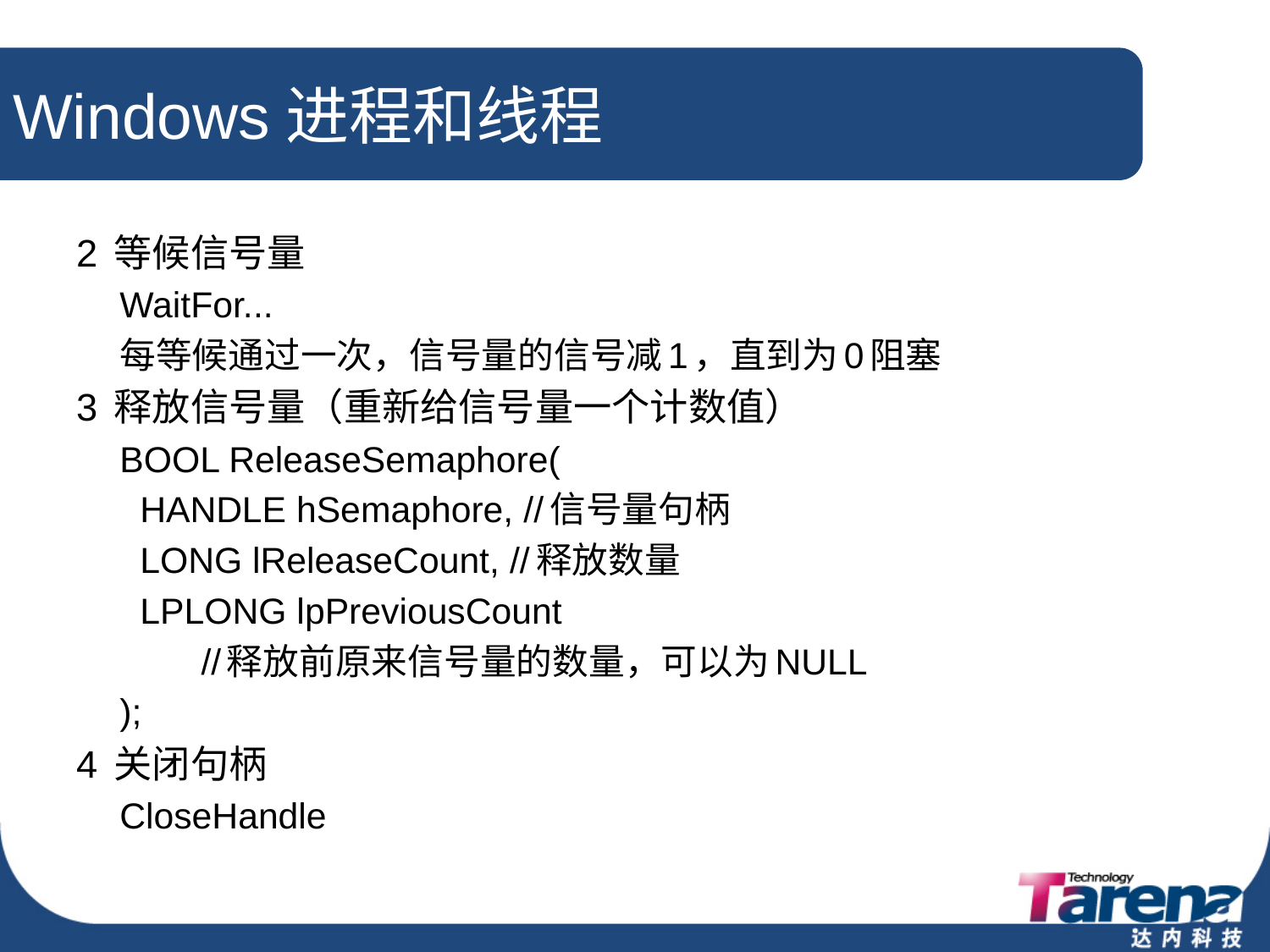

# Windows进程和线程
2 等候信号量
	WaitFor...
	每等候通过一次，信号量的信号减1，直到为0阻塞
3 释放信号量（重新给信号量一个计数值）
	BOOL ReleaseSemaphore(
	  HANDLE hSemaphore, //信号量句柄
	  LONG lReleaseCount, //释放数量
	  LPLONG lpPreviousCount
	  	//释放前原来信号量的数量，可以为NULL
	);
4 关闭句柄
	CloseHandle